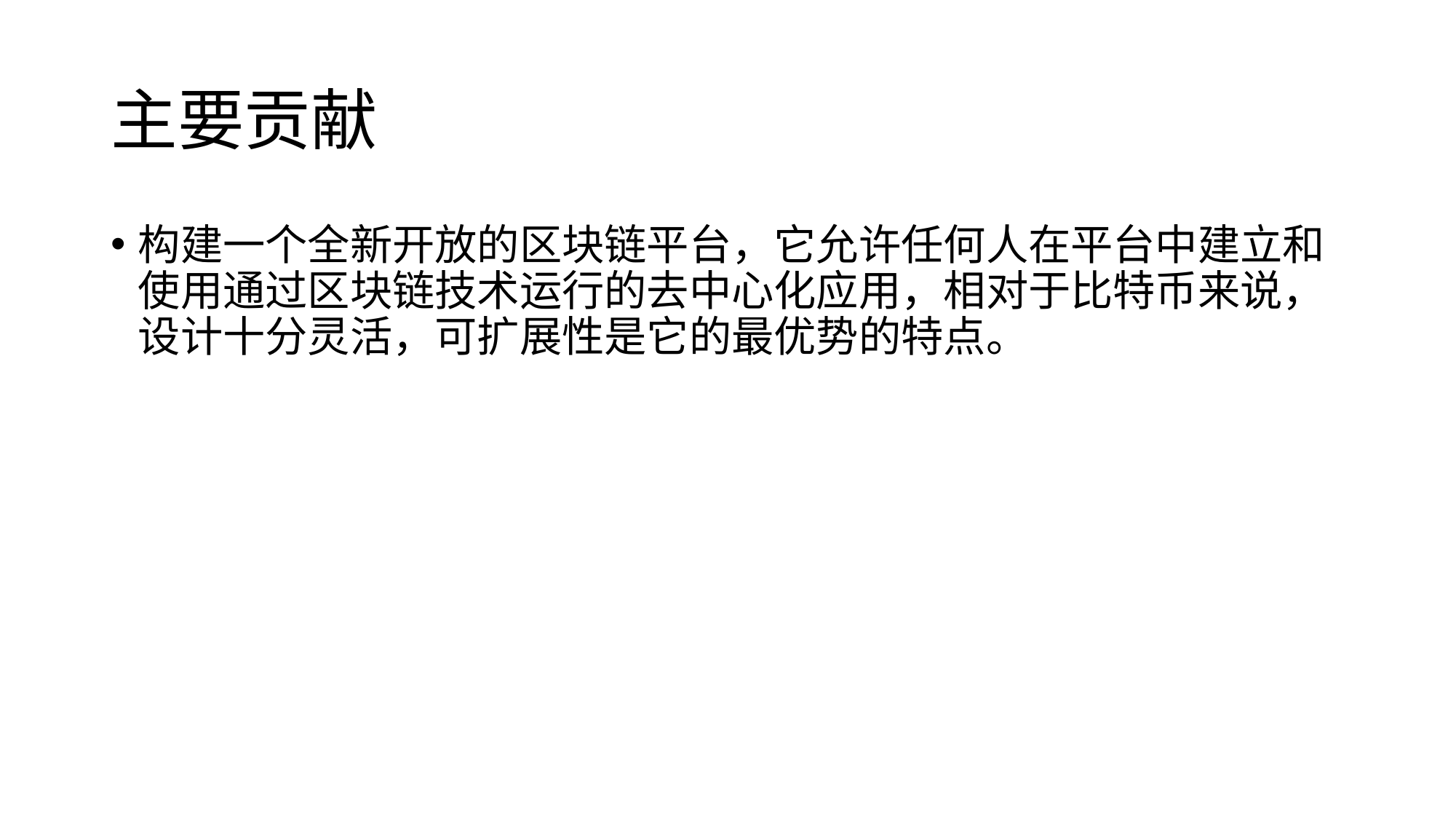

# 主要贡献
构建一个全新开放的区块链平台，它允许任何人在平台中建立和使用通过区块链技术运行的去中心化应用，相对于比特币来说，设计十分灵活，可扩展性是它的最优势的特点。